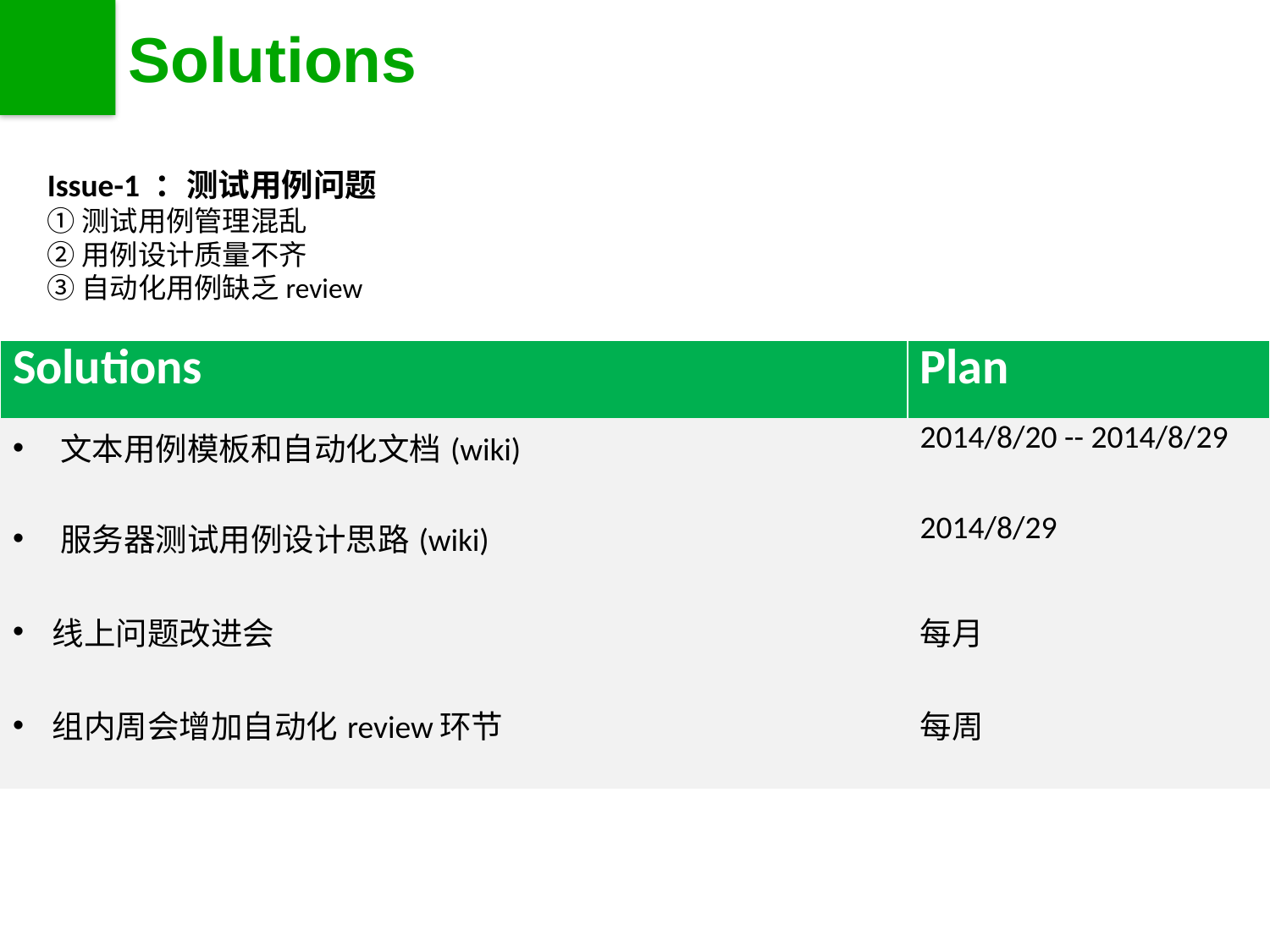

# Solutions
Issue-1 ：测试用例问题
①测试用例管理混乱
②用例设计质量不齐
③自动化用例缺乏review
| Solutions | Plan |
| --- | --- |
| 文本用例模板和自动化文档(wiki) | 2014/8/20 -- 2014/8/29 |
| 服务器测试用例设计思路(wiki) | 2014/8/29 |
| 线上问题改进会 | 每月 |
| 组内周会增加自动化review环节 | 每周 |